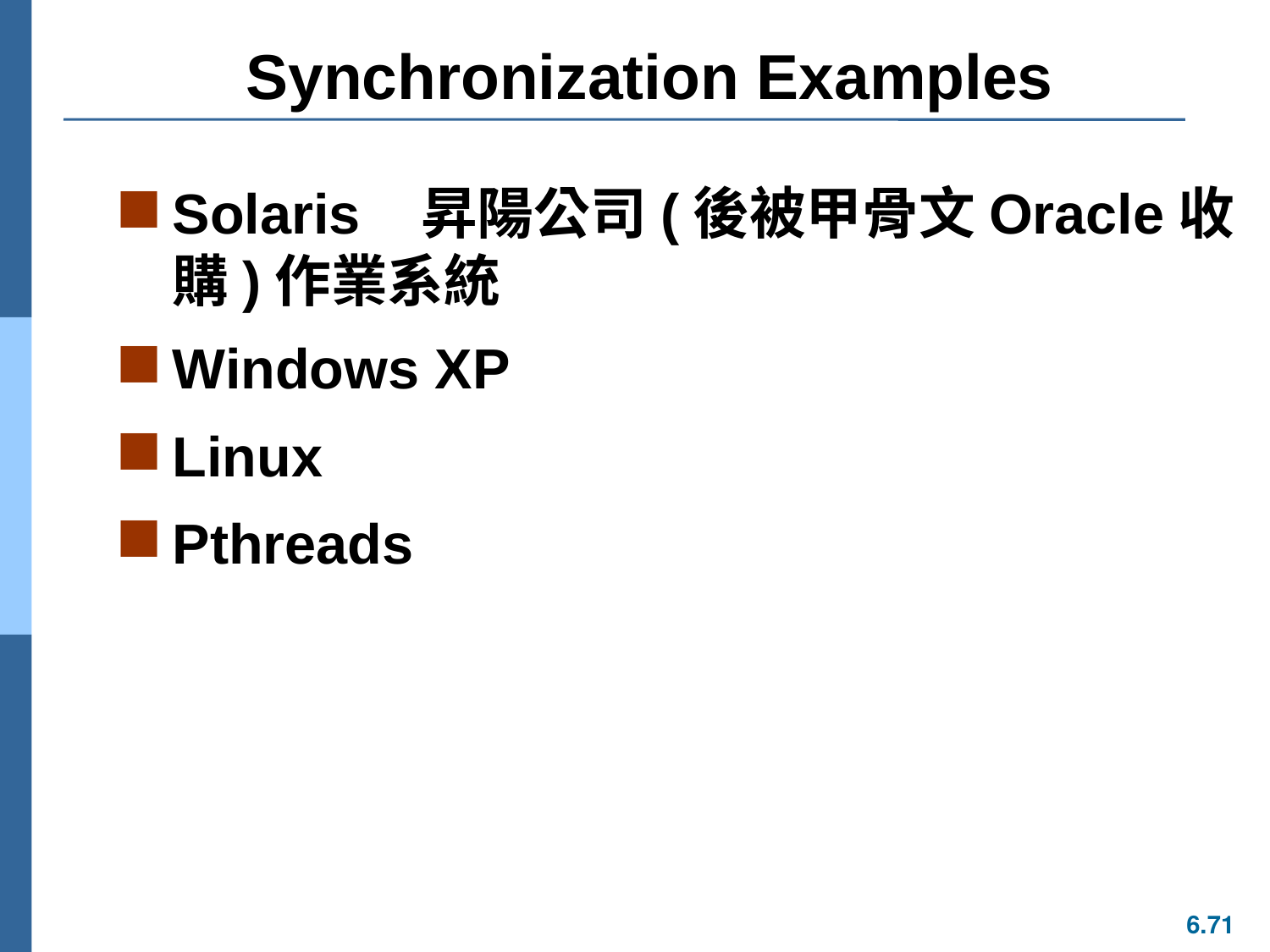

# Synchronization Examples
Solaris   昇陽公司(後被甲骨文Oracle收購)作業系統
Windows XP
Linux
Pthreads